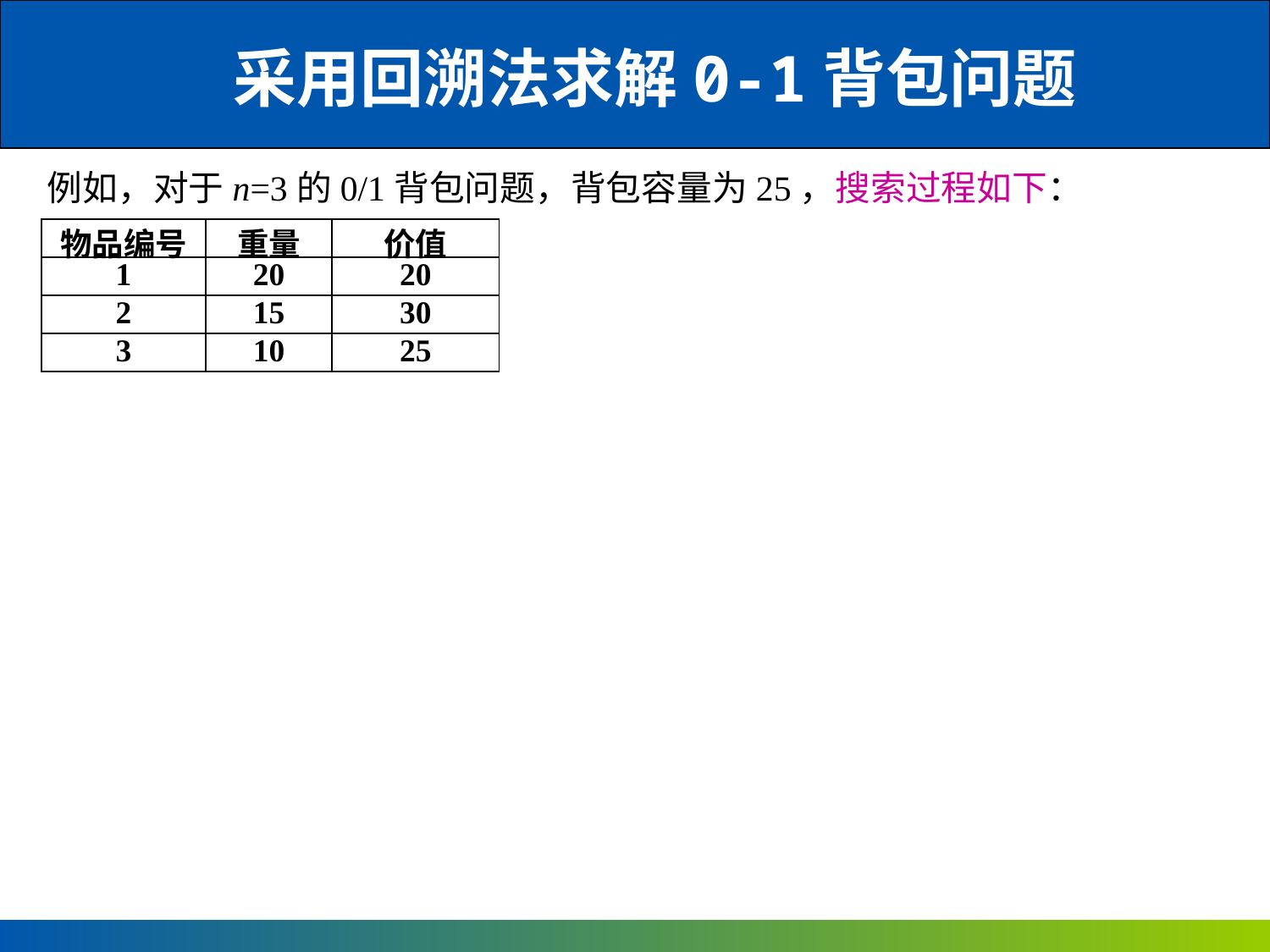

采用回溯法求解0-1背包问题
例如，对于n=3的0/1背包问题，背包容量为25，搜索过程如下：
| 物品编号 | 重量 | 价值 |
| --- | --- | --- |
| 1 | 20 | 20 |
| 2 | 15 | 30 |
| 3 | 10 | 25 |